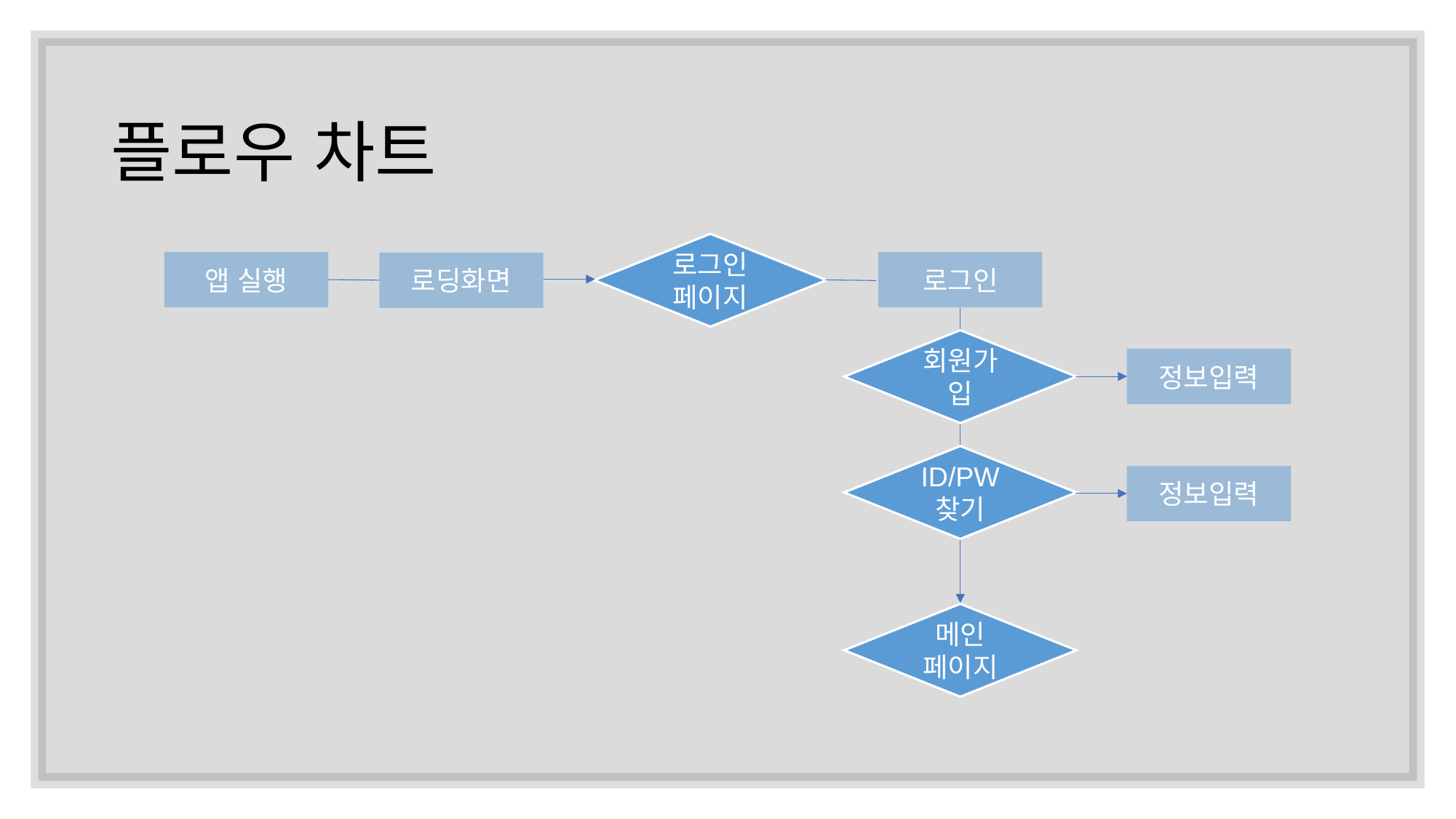

# 플로우 차트
로그인
페이지
앱 실행
로그인
로딩화면
회원가입
정보입력
ID/PW
찾기
정보입력
메인
페이지